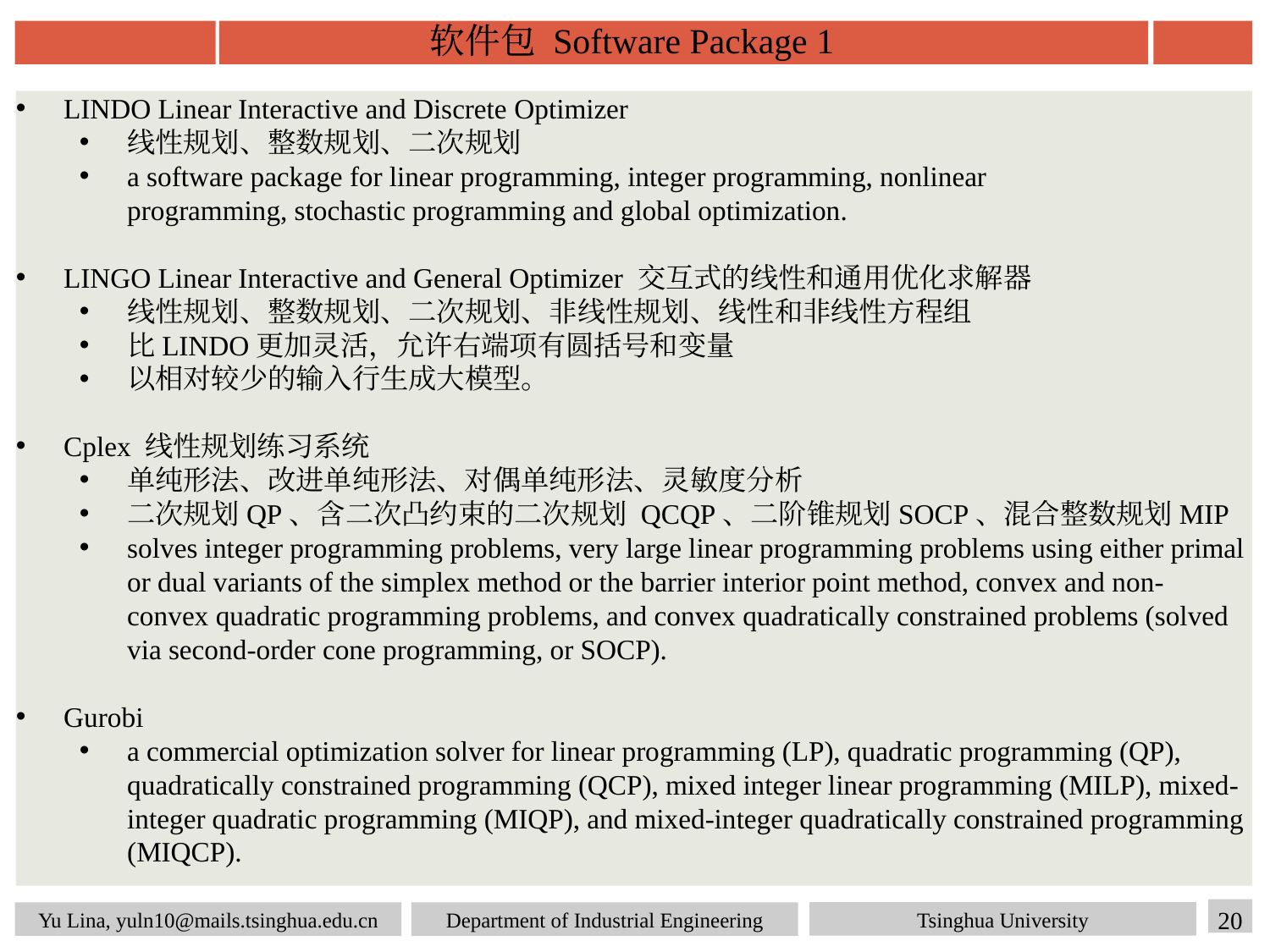

# 软件包 Software Package 1

LINDO Linear Interactive and Discrete Optimizer
线性规划、整数规划、二次规划
a software package for linear programming, integer programming, nonlinear programming, stochastic programming and global optimization.

LINGO Linear Interactive and General Optimizer 交互式的线性和通用优化求解器
线性规划、整数规划、二次规划、非线性规划、线性和非线性方程组
比LINDO更加灵活，允许右端项有圆括号和变量
以相对较少的输入行生成大模型。

Cplex 线性规划练习系统
单纯形法、改进单纯形法、对偶单纯形法、灵敏度分析
二次规划QP、含二次凸约束的二次规划 QCQP、二阶锥规划SOCP、混合整数规划MIP
solves integer programming problems, very large linear programming problems using either primal or dual variants of the simplex method or the barrier interior point method, convex and non-convex quadratic programming problems, and convex quadratically constrained problems (solved via second-order cone programming, or SOCP).

Gurobi
a commercial optimization solver for linear programming (LP), quadratic programming (QP), quadratically constrained programming (QCP), mixed integer linear programming (MILP), mixed-integer quadratic programming (MIQP), and mixed-integer quadratically constrained programming (MIQCP).

Tsinghua University
20
Yu Lina, yuln10@mails.tsinghua.edu.cn
Department of Industrial Engineering